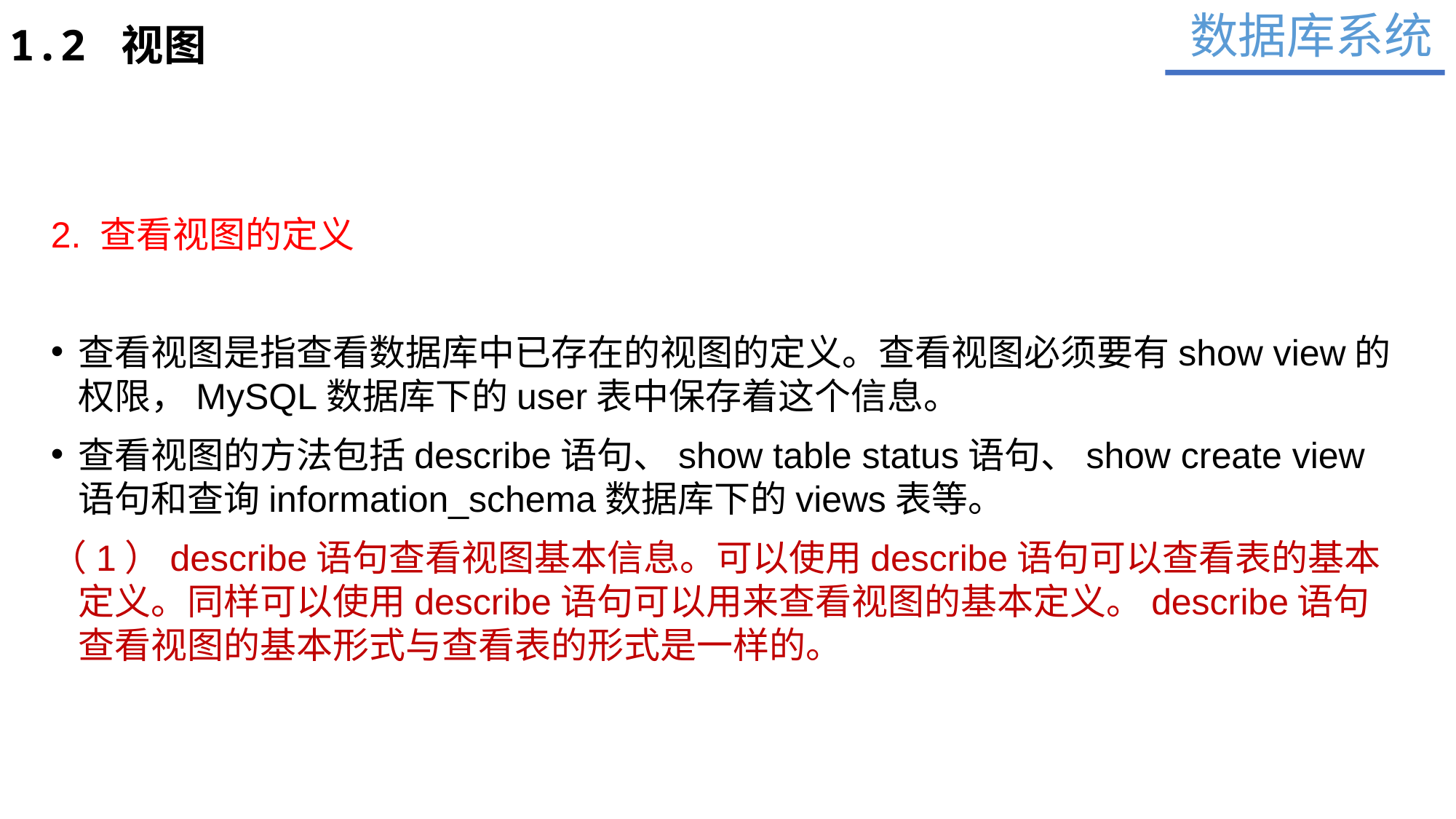

数据库系统
1.2 视图

2. 查看视图的定义

查看视图是指查看数据库中已存在的视图的定义。查看视图必须要有show view的权限，MySQL数据库下的user表中保存着这个信息。
查看视图的方法包括describe语句、show table status语句、show create view语句和查询information_schema数据库下的views表等。
（1）describe语句查看视图基本信息。可以使用describe语句可以查看表的基本定义。同样可以使用describe语句可以用来查看视图的基本定义。describe语句查看视图的基本形式与查看表的形式是一样的。